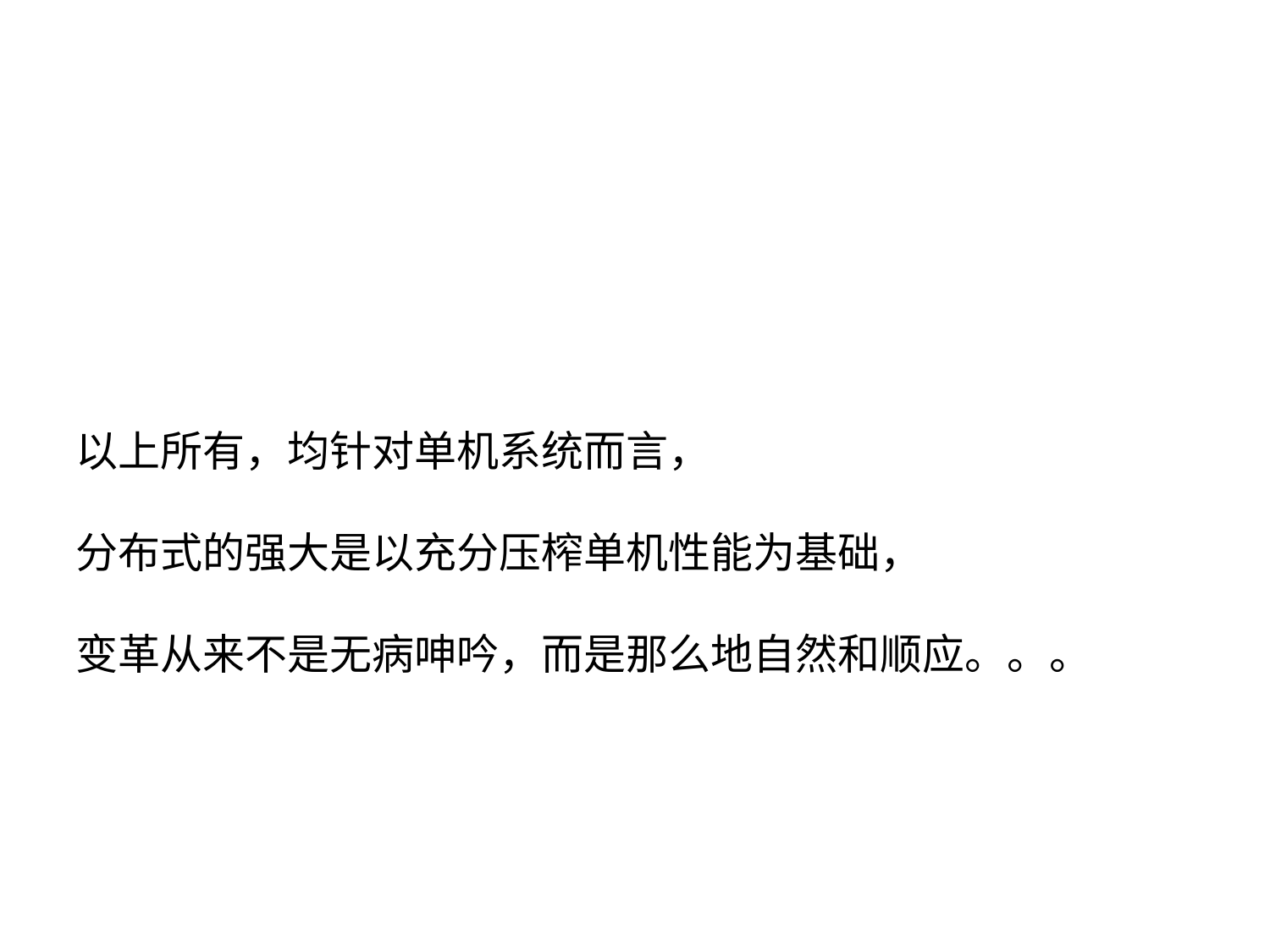

#

以上所有，均针对单机系统而言，
分布式的强大是以充分压榨单机性能为基础，
变革从来不是无病呻吟，而是那么地自然和顺应。。。